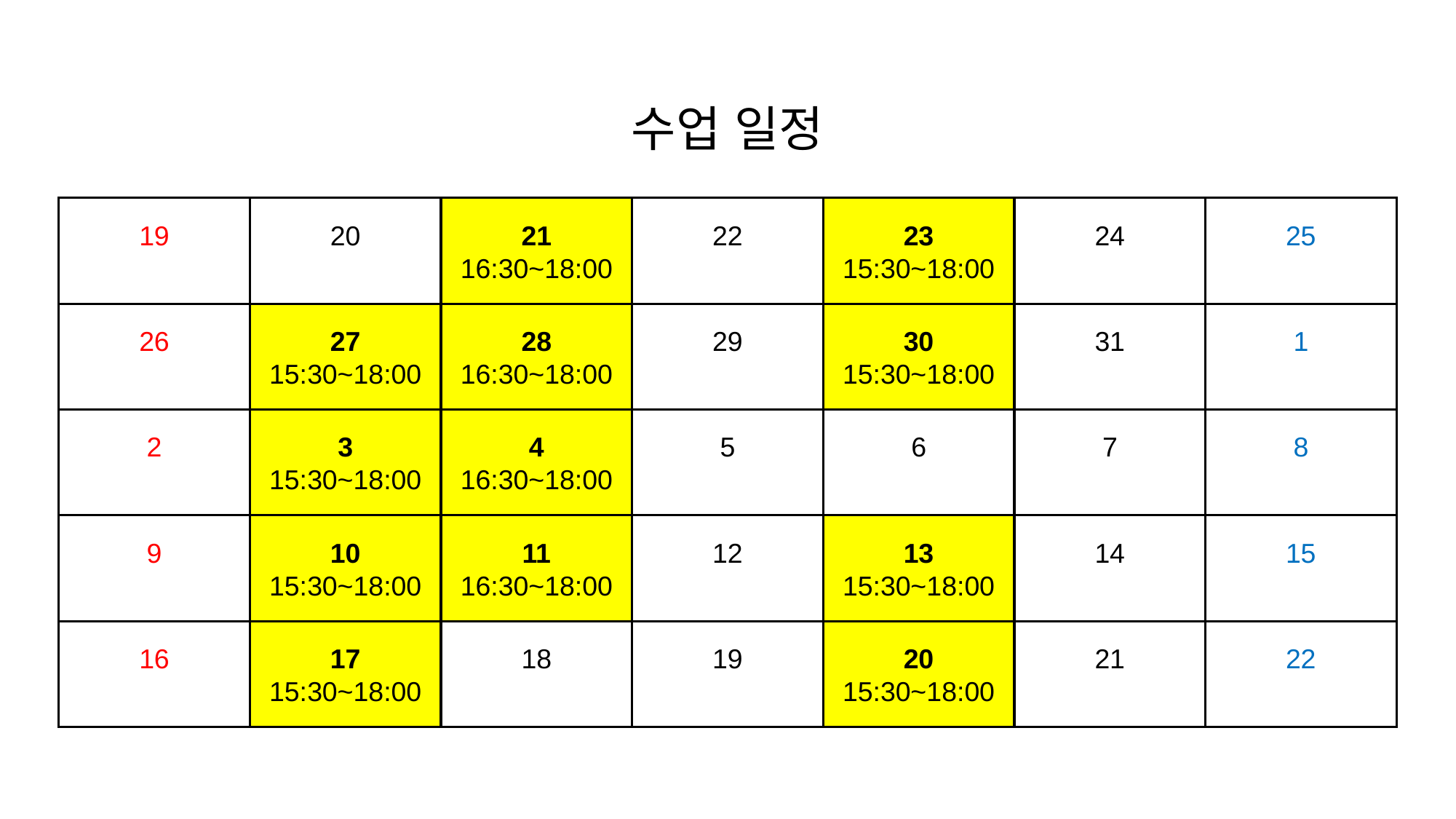

수업 일정
25

24

23
15:30~18:00
19

20

21
16:30~18:00
22

1

31

30
15:30~18:00
26

27
15:30~18:00
28
16:30~18:00
29

8

7

6

2

3
15:30~18:00
4
16:30~18:00
5

15

14

13
15:30~18:00
9

10
15:30~18:00
11
16:30~18:00
12

22

21

20
15:30~18:00
16

17
15:30~18:00
18

19